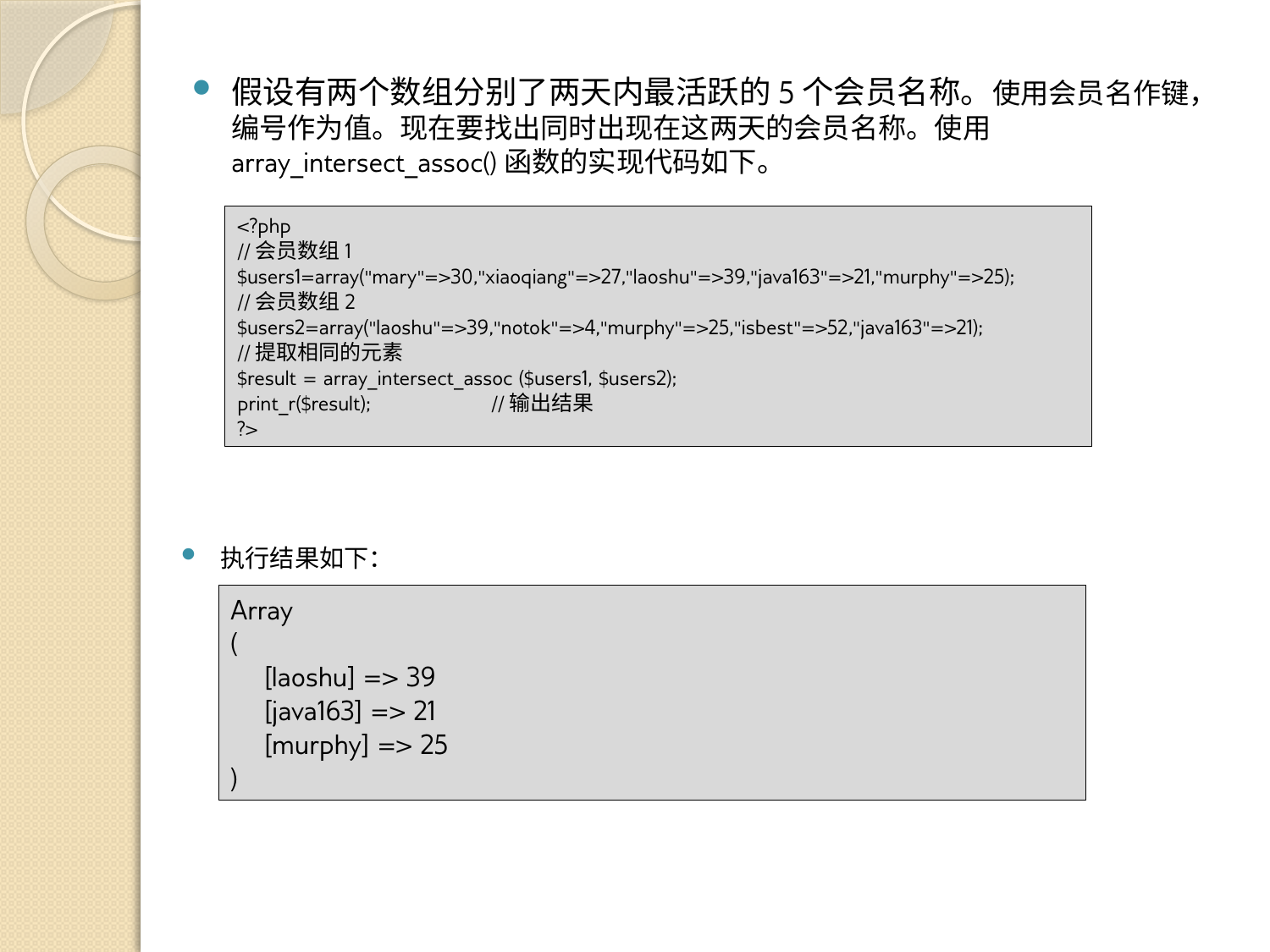

假设有两个数组分别了两天内最活跃的5个会员名称。使用会员名作键，编号作为值。现在要找出同时出现在这两天的会员名称。使用array_intersect_assoc()函数的实现代码如下。
<?php
//会员数组1
$users1=array("mary"=>30,"xiaoqiang"=>27,"laoshu"=>39,"java163"=>21,"murphy"=>25);
//会员数组2
$users2=array("laoshu"=>39,"notok"=>4,"murphy"=>25,"isbest"=>52,"java163"=>21);
//提取相同的元素
$result = array_intersect_assoc ($users1, $users2);
print_r($result);	//输出结果
?>
执行结果如下：
Array
(
    [laoshu] => 39
    [java163] => 21
    [murphy] => 25
)